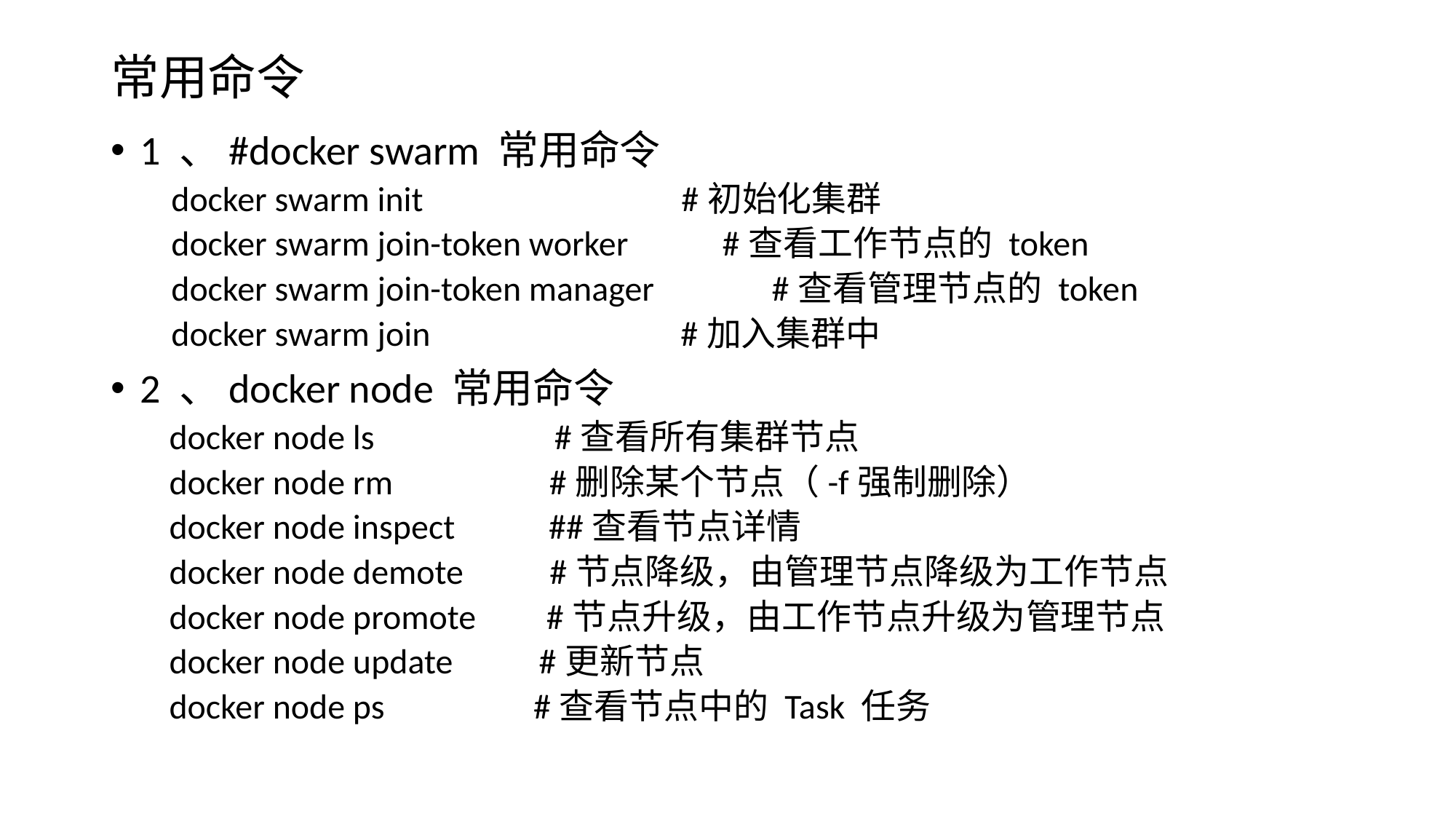

# 常用命令
1 、#docker swarm 常用命令
    docker swarm init                                 #初始化集群
    docker swarm join-token worker            #查看工作节点的 token
    docker swarm join-token manager               #查看管理节点的 token
    docker swarm join                                #加入集群中
2 、docker node 常用命令
docker node ls                       #查看所有集群节点
docker node rm                    #删除某个节点（-f强制删除）
docker node inspect            ##查看节点详情
docker node demote           #节点降级，由管理节点降级为工作节点
docker node promote         #节点升级，由工作节点升级为管理节点
docker node update           #更新节点
docker node ps                   #查看节点中的 Task 任务